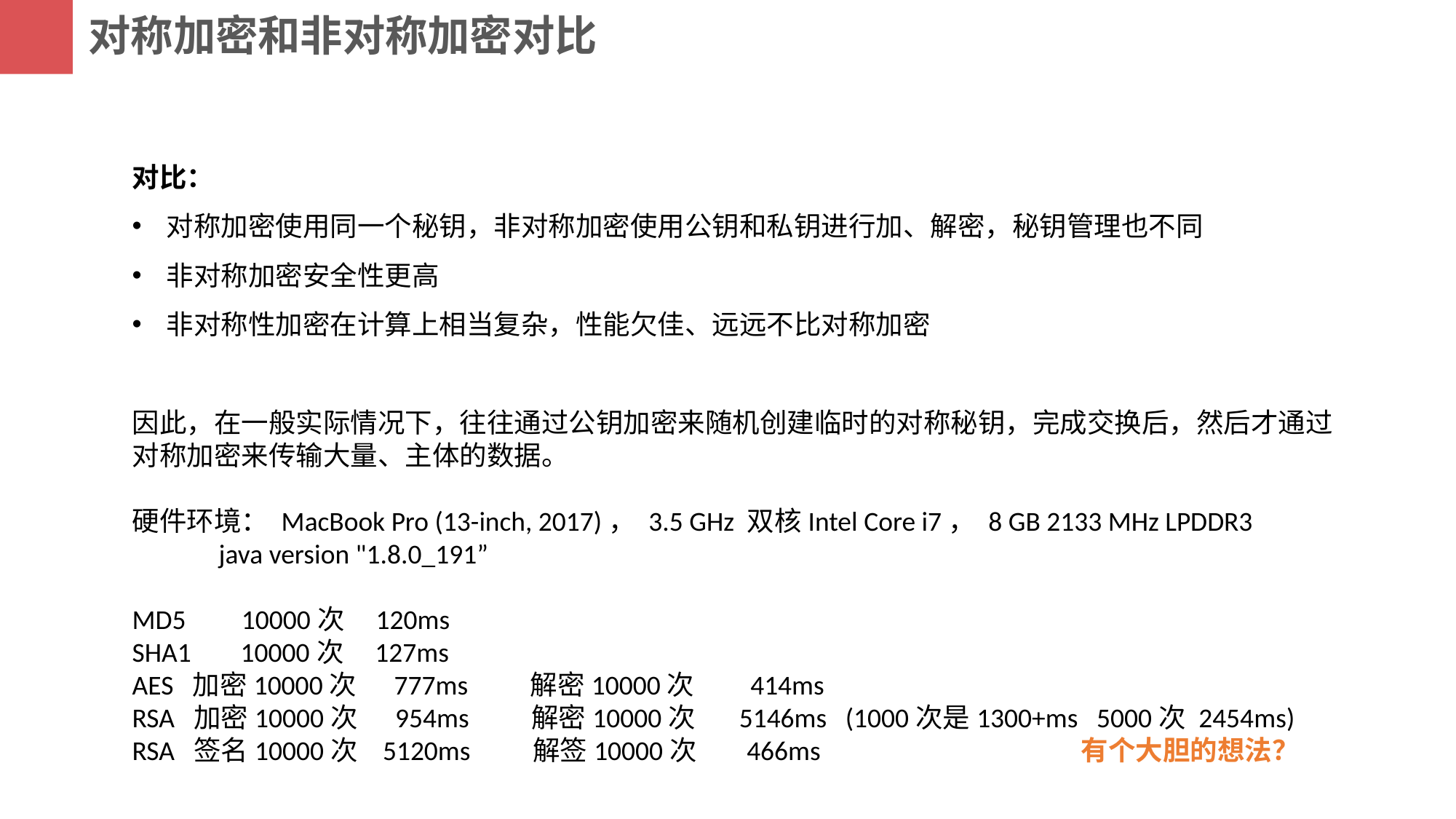

对称加密和非对称加密对比
对比：
对称加密使用同一个秘钥，非对称加密使用公钥和私钥进行加、解密，秘钥管理也不同
非对称加密安全性更高
非对称性加密在计算上相当复杂，性能欠佳、远远不比对称加密

因此，在一般实际情况下，往往通过公钥加密来随机创建临时的对称秘钥，完成交换后，然后才通过对称加密来传输大量、主体的数据。

硬件环境： MacBook Pro (13-inch, 2017)， 3.5 GHz 双核Intel Core i7， 8 GB 2133 MHz LPDDR3
              java version "1.8.0_191”

MD5         10000次    120ms
SHA1        10000次    127ms
AES  加密10000次     777ms         解密10000次        414ms
RSA  加密10000次     954ms         解密10000次      5146ms   (1000次是1300+ms   5000次 2454ms)
RSA  签名10000次   5120ms         解签10000次       466ms                                         有个大胆的想法？